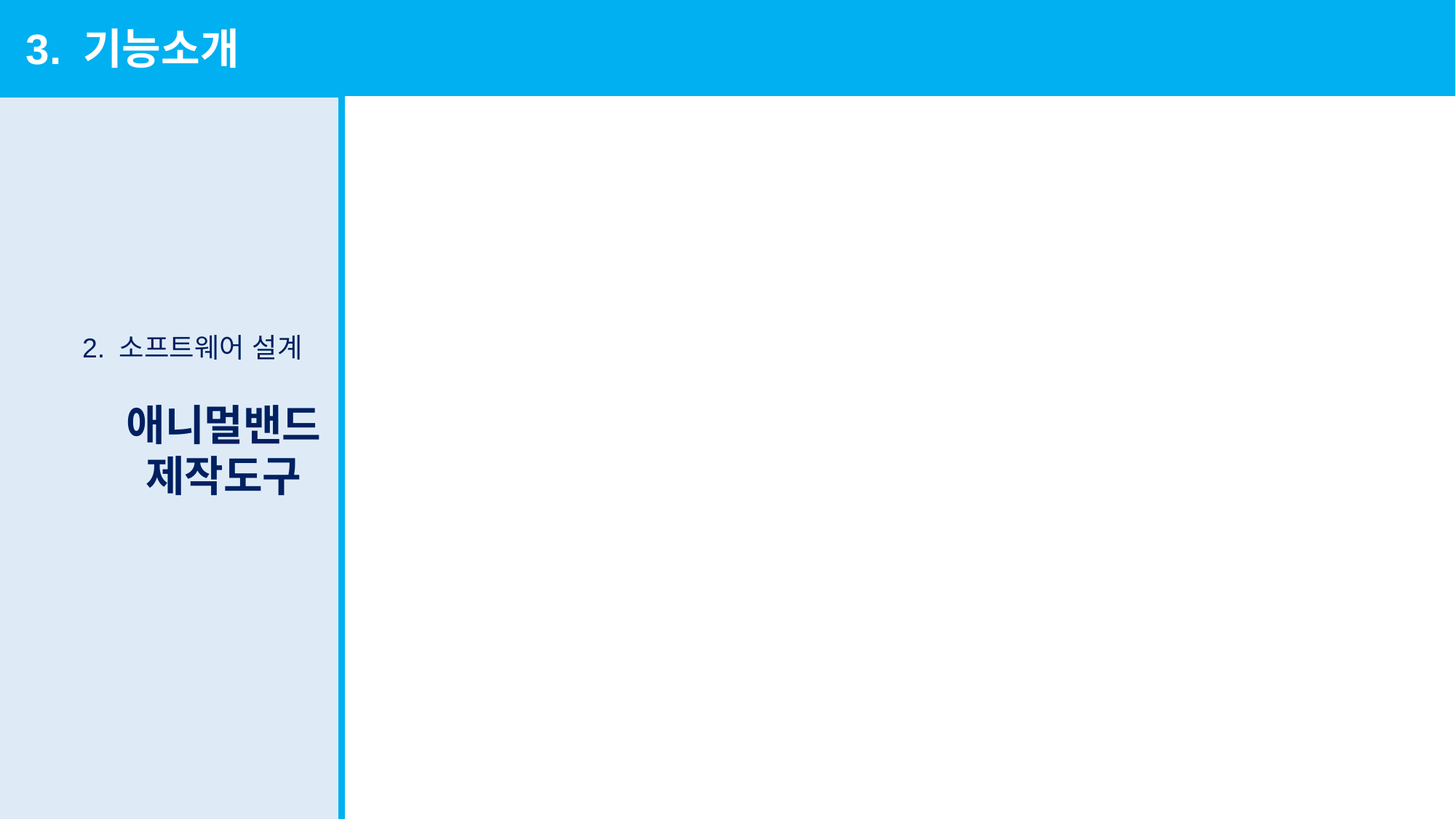

3. 기능소개

2. 소프트웨어 설계
애니멀밴드
제작도구